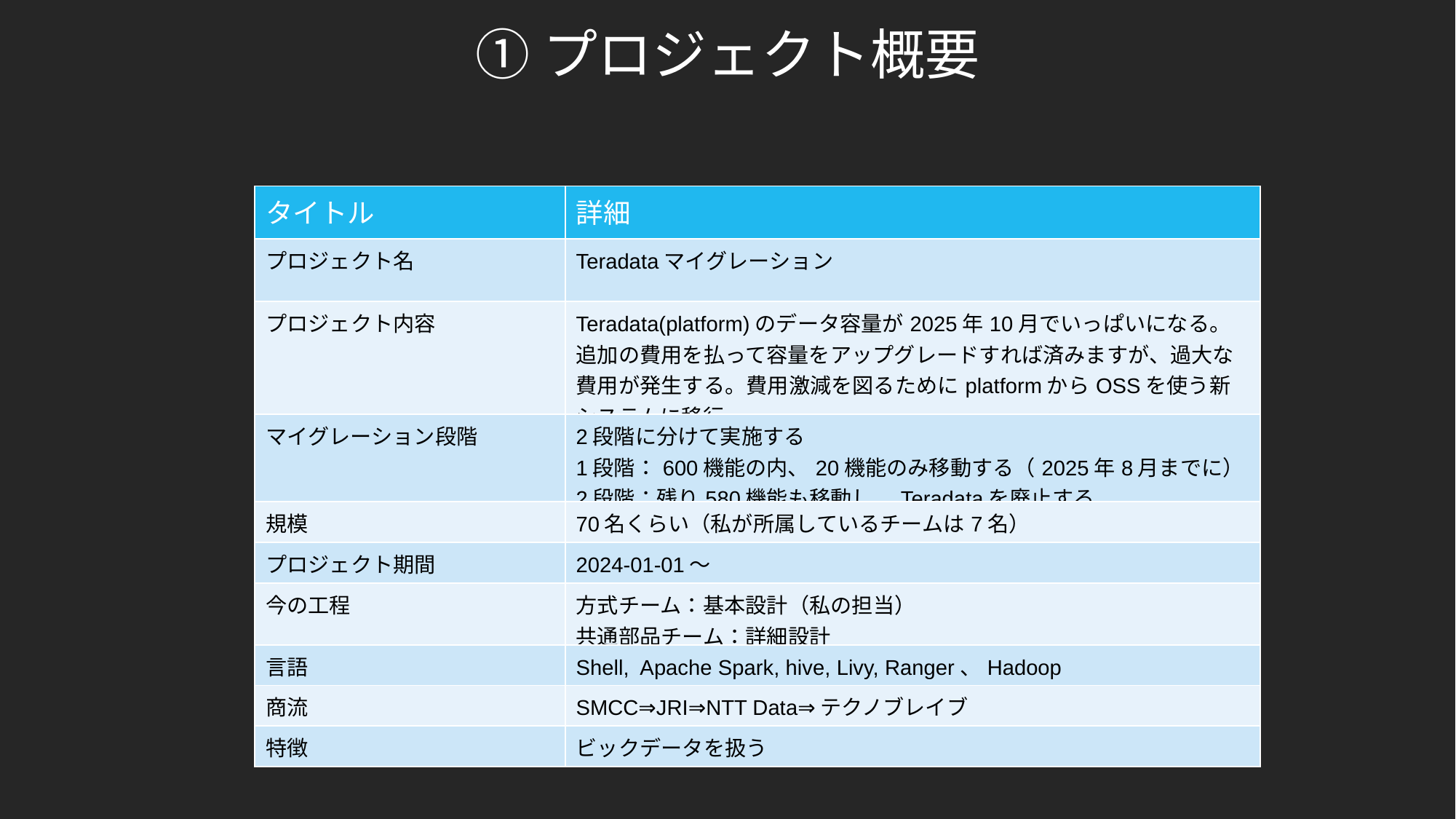

①プロジェクト概要
| タイトル | 詳細 |
| --- | --- |
| プロジェクト名 | Teradataマイグレーション |
| プロジェクト内容 | Teradata(platform)のデータ容量が2025年10月でいっぱいになる。追加の費用を払って容量をアップグレードすれば済みますが、過大な費用が発生する。費用激減を図るためにplatformからOSSを使う新システムに移行。 |
| マイグレーション段階 | 2段階に分けて実施する 1段階：600機能の内、20機能のみ移動する（2025年8月までに） 2段階：残り580機能も移動し、Teradataを廃止する |
| 規模 | 70名くらい（私が所属しているチームは7名） |
| プロジェクト期間 | 2024-01-01～ |
| 今の工程 | 方式チーム：基本設計（私の担当） 共通部品チーム：詳細設計 |
| 言語 | Shell, Apache Spark, hive, Livy, Ranger、Hadoop |
| 商流 | SMCC⇒JRI⇒NTT Data⇒テクノブレイブ |
| 特徴 | ビックデータを扱う |